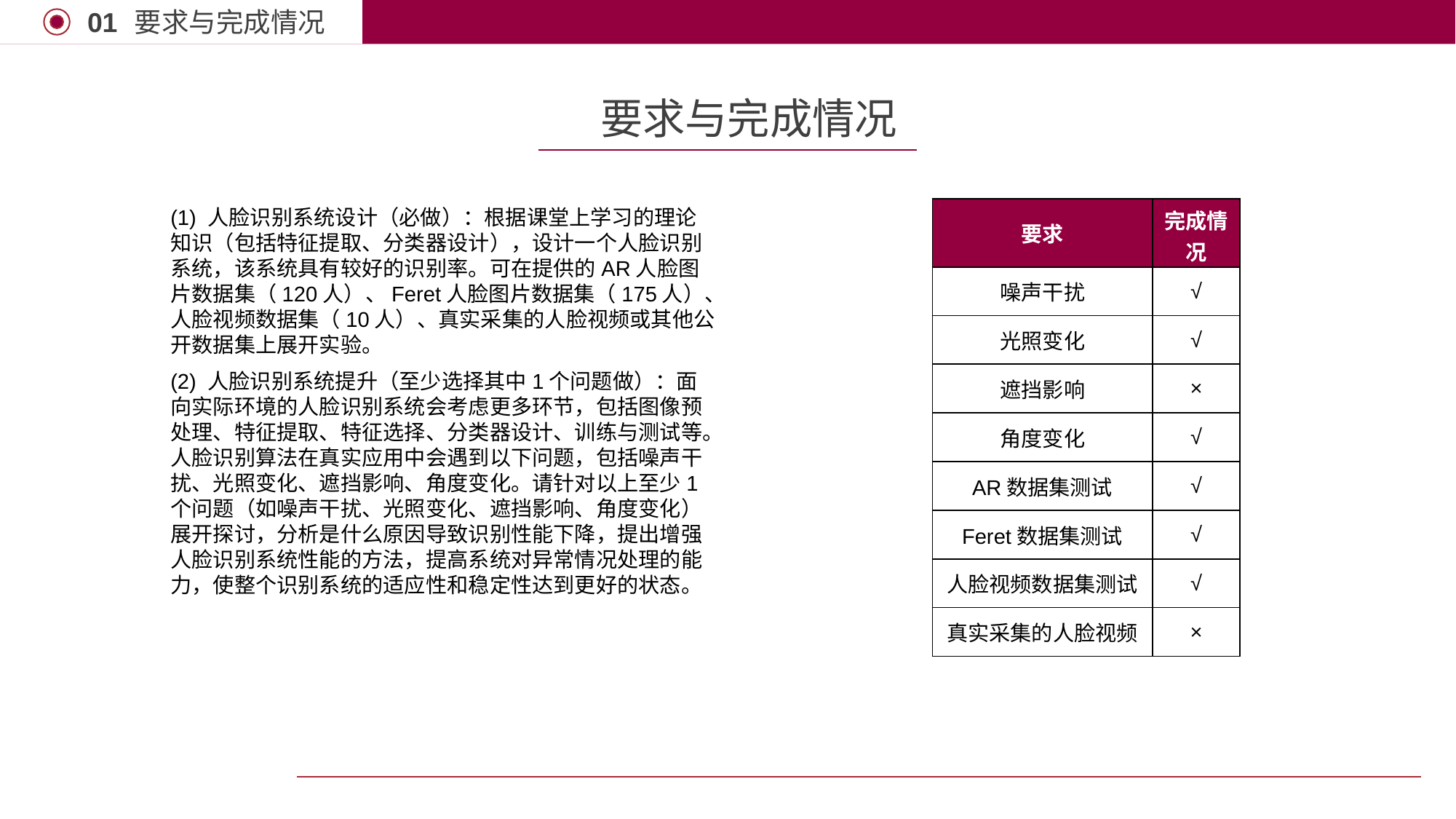

要求与完成情况
01

要求与完成情况
(1) 人脸识别系统设计（必做）：根据课堂上学习的理论知识（包括特征提取、分类器设计），设计一个人脸识别系统，该系统具有较好的识别率。可在提供的AR人脸图片数据集（120人）、Feret人脸图片数据集（175人）、人脸视频数据集（10人）、真实采集的人脸视频或其他公开数据集上展开实验。
(2) 人脸识别系统提升（至少选择其中1个问题做）：面向实际环境的人脸识别系统会考虑更多环节，包括图像预处理、特征提取、特征选择、分类器设计、训练与测试等。人脸识别算法在真实应用中会遇到以下问题，包括噪声干扰、光照变化、遮挡影响、角度变化。请针对以上至少1个问题（如噪声干扰、光照变化、遮挡影响、角度变化）展开探讨，分析是什么原因导致识别性能下降，提出增强人脸识别系统性能的方法，提高系统对异常情况处理的能力，使整个识别系统的适应性和稳定性达到更好的状态。
| 要求 | 完成情况 |
| --- | --- |
| 噪声干扰 | √ |
| 光照变化 | √ |
| 遮挡影响 | × |
| 角度变化 | √ |
| AR数据集测试 | √ |
| Feret数据集测试 | √ |
| 人脸视频数据集测试 | √ |
| 真实采集的人脸视频 | × |